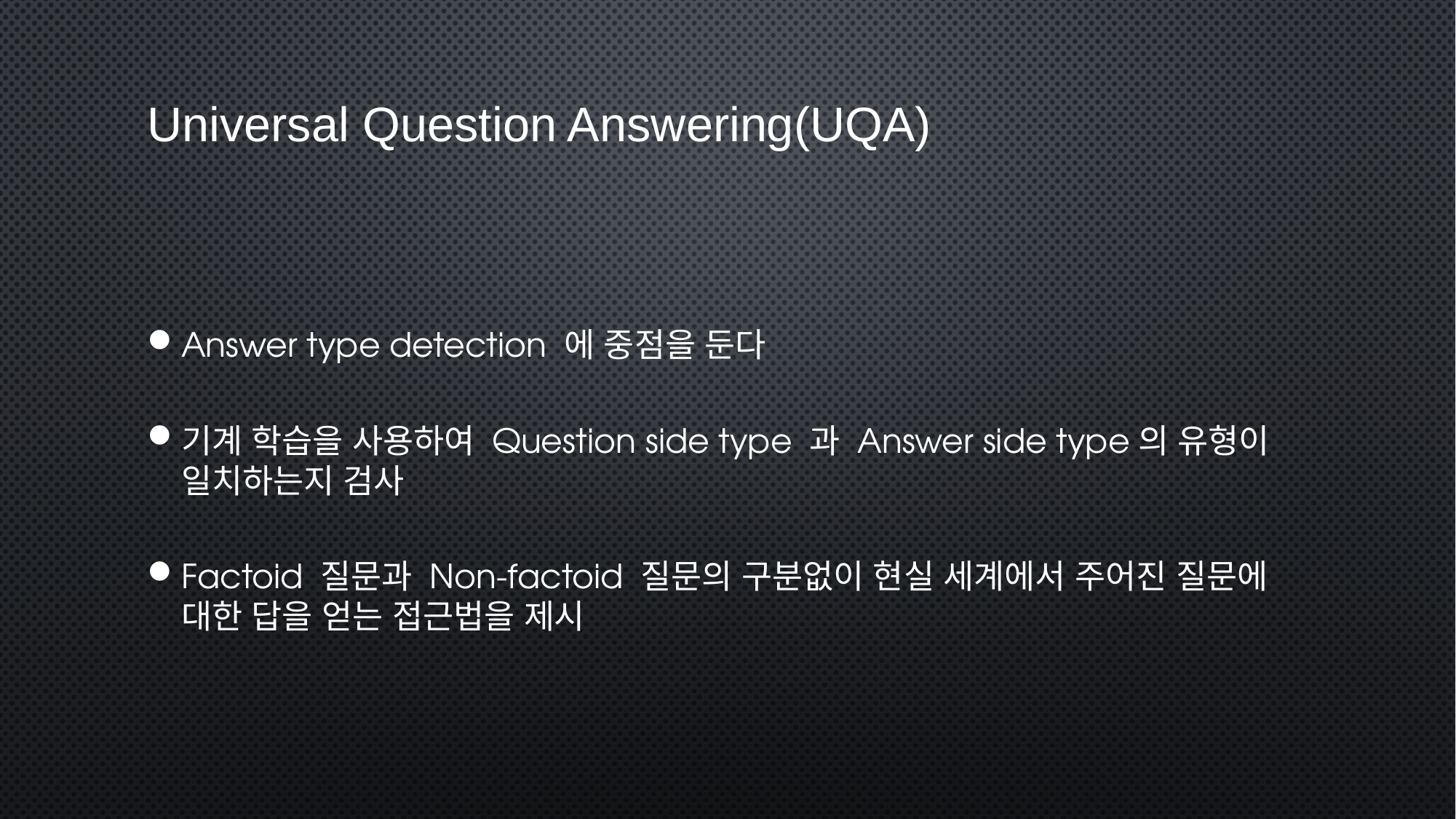

# Universal Question Answering(UQA)
Answer type detection 에 중점을 둔다
기계 학습을 사용하여 Question side type 과 Answer side type의 유형이 일치하는지 검사
Factoid 질문과 Non-factoid 질문의 구분없이 현실 세계에서 주어진 질문에
대한 답을 얻는 접근법을 제시